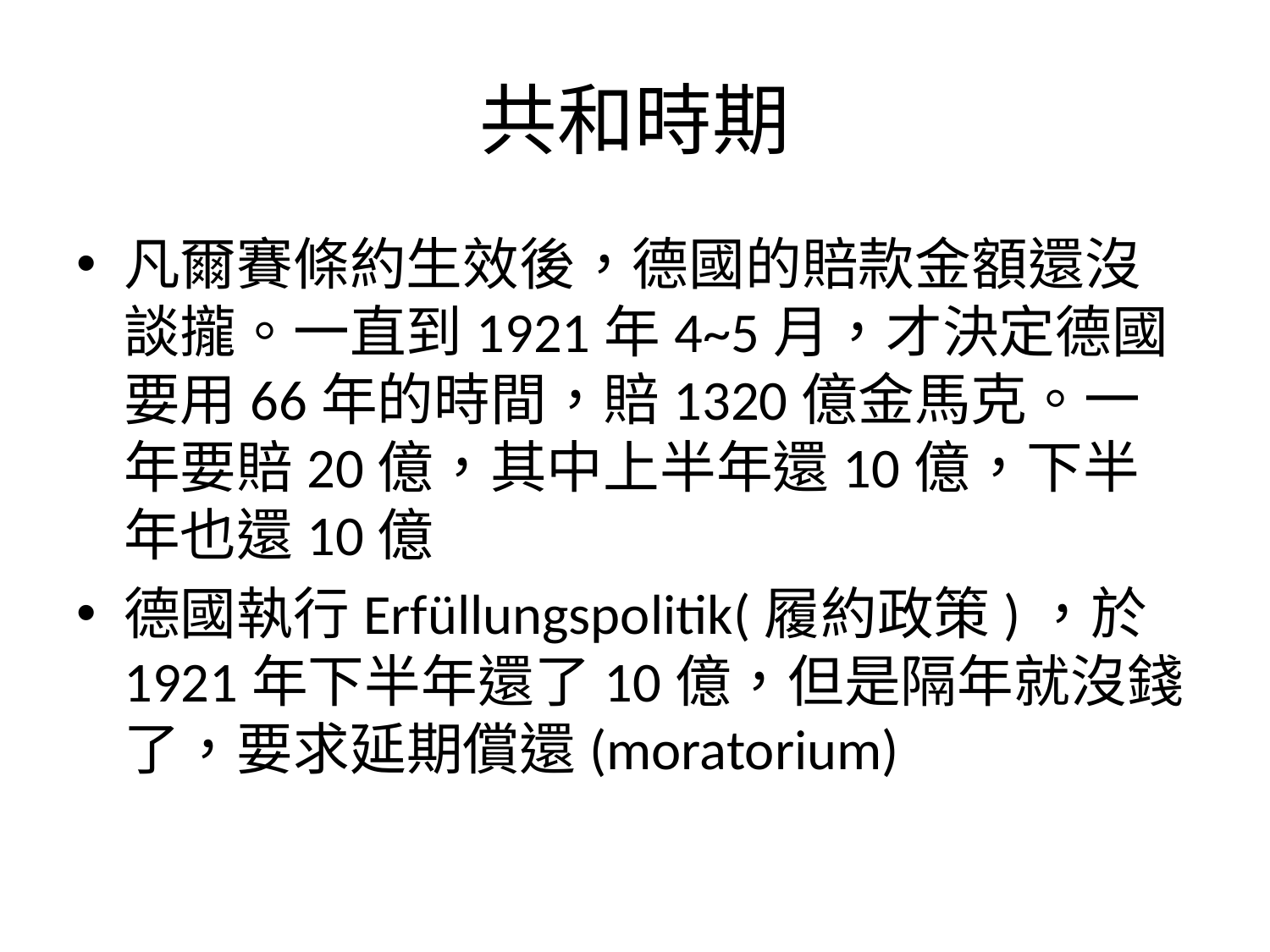

# 共和時期
凡爾賽條約生效後，德國的賠款金額還沒談攏。一直到1921年4~5月，才決定德國要用66年的時間，賠1320億金馬克。一年要賠20億，其中上半年還10億，下半年也還10億
德國執行Erfüllungspolitik(履約政策)，於1921年下半年還了10億，但是隔年就沒錢了，要求延期償還(moratorium)